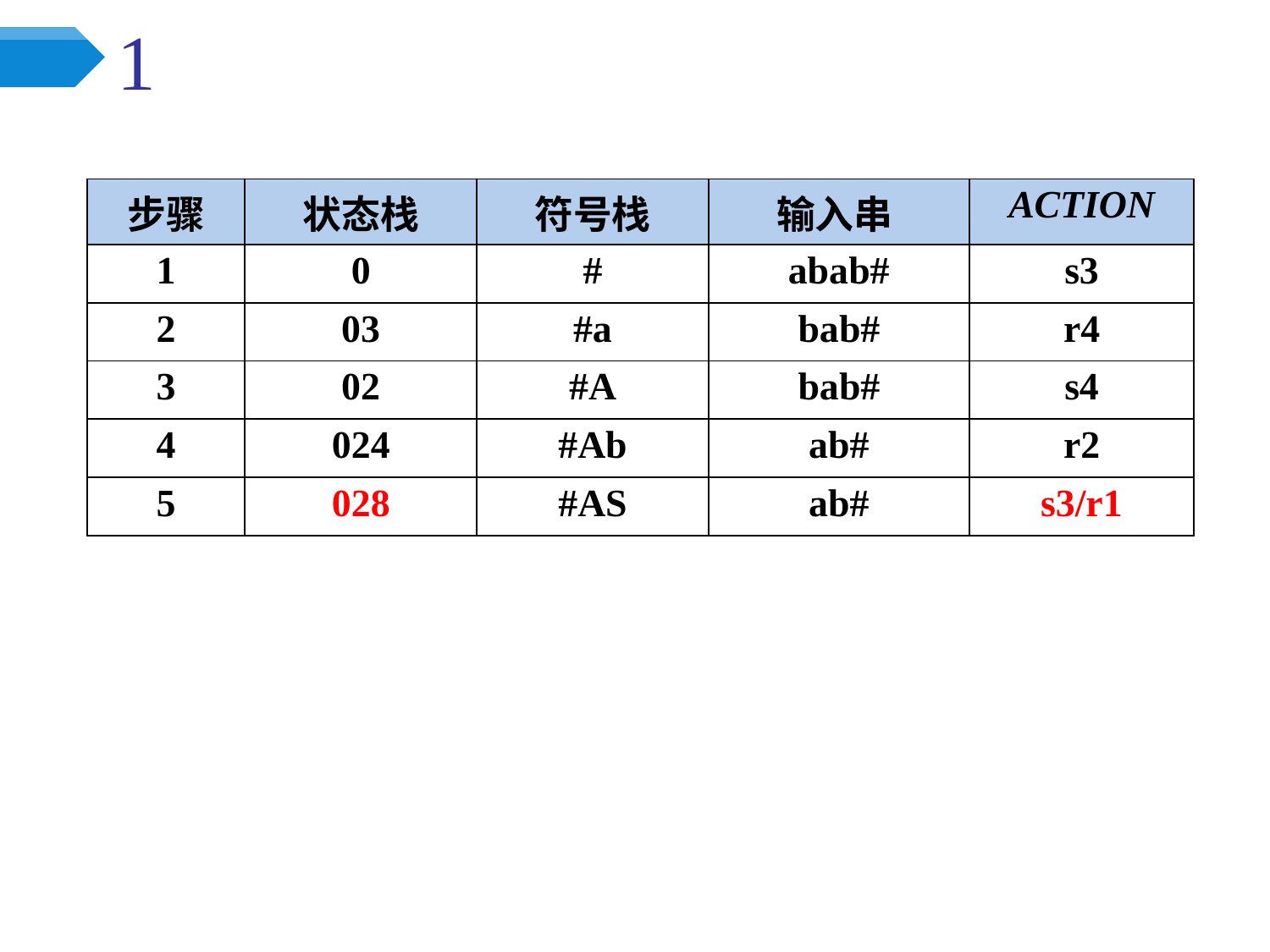

# 1
| 步骤 | 状态栈 | 符号栈 | 输入串 | ACTION |
| --- | --- | --- | --- | --- |
| 1 | 0 | # | abab# | s3 |
| 2 | 03 | #a | bab# | r4 |
| 3 | 02 | #A | bab# | s4 |
| 4 | 024 | #Ab | ab# | r2 |
| 5 | 028 | #AS | ab# | s3/r1 |